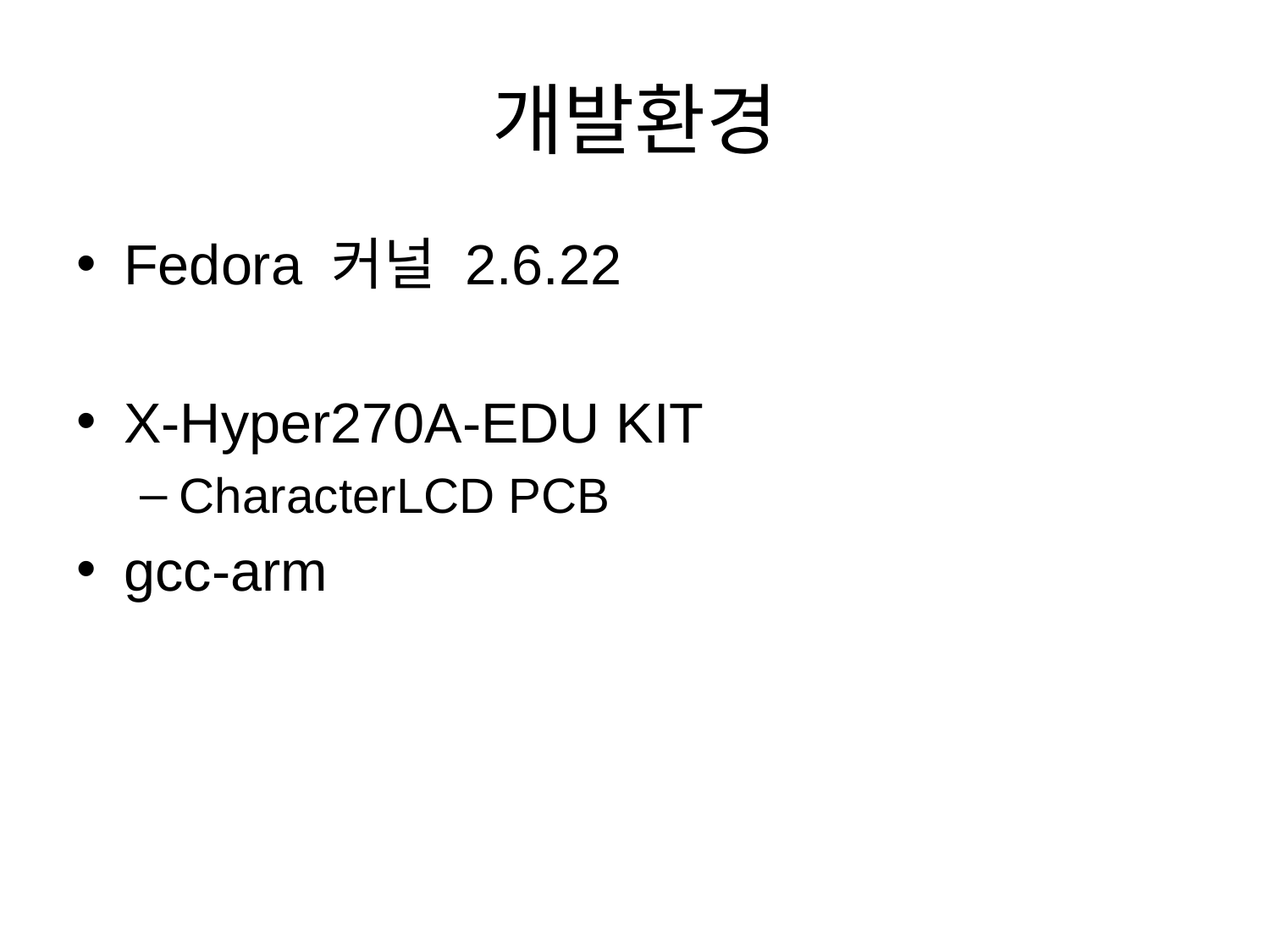

# 개발환경
Fedora 커널 2.6.22

X-Hyper270A-EDU KIT
CharacterLCD PCB
gcc-arm